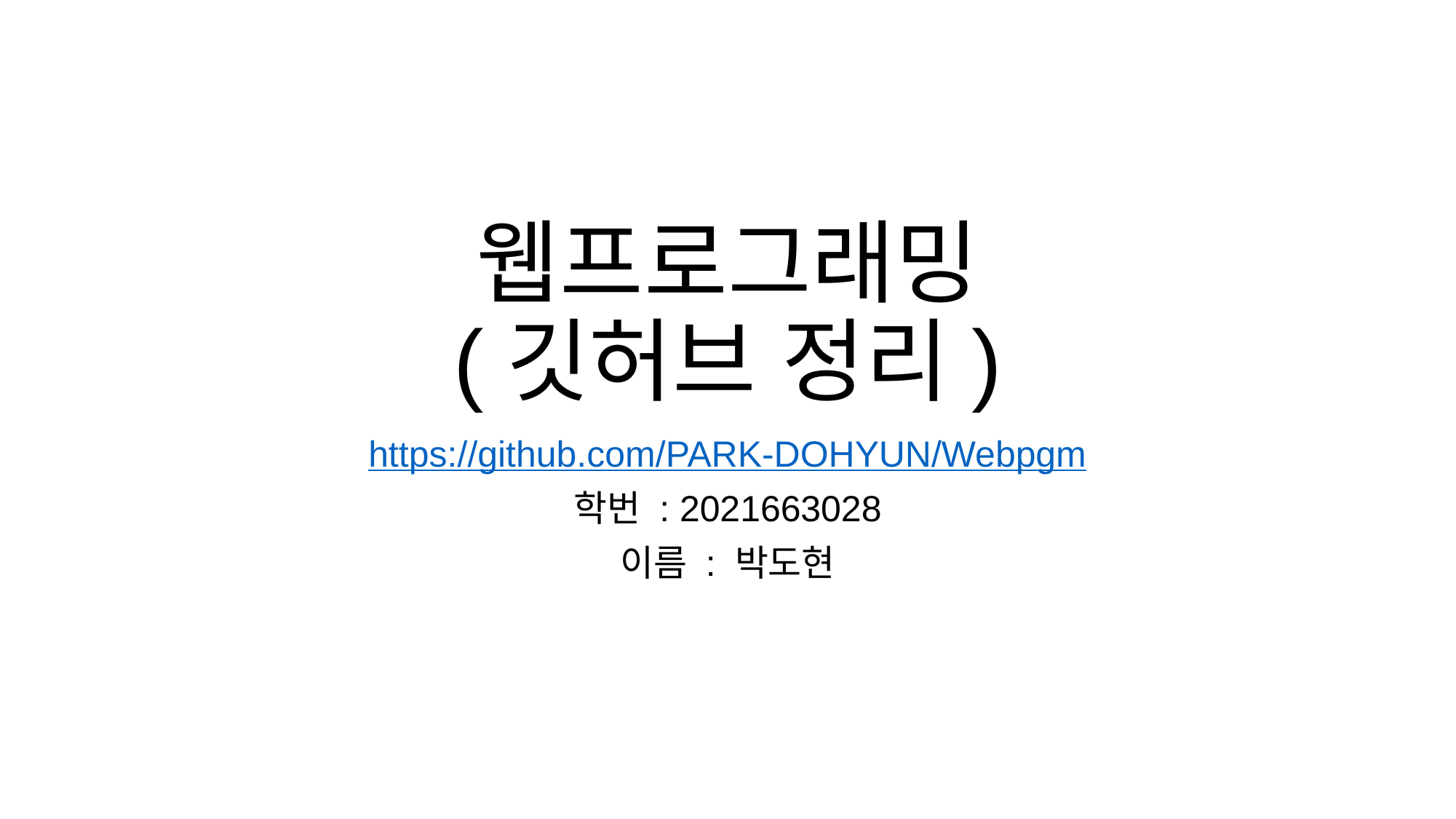

# 웹프로그래밍 (깃허브 정리)
https://github.com/PARK-DOHYUN/Webpgm
학번 : 2021663028
이름 : 박도현